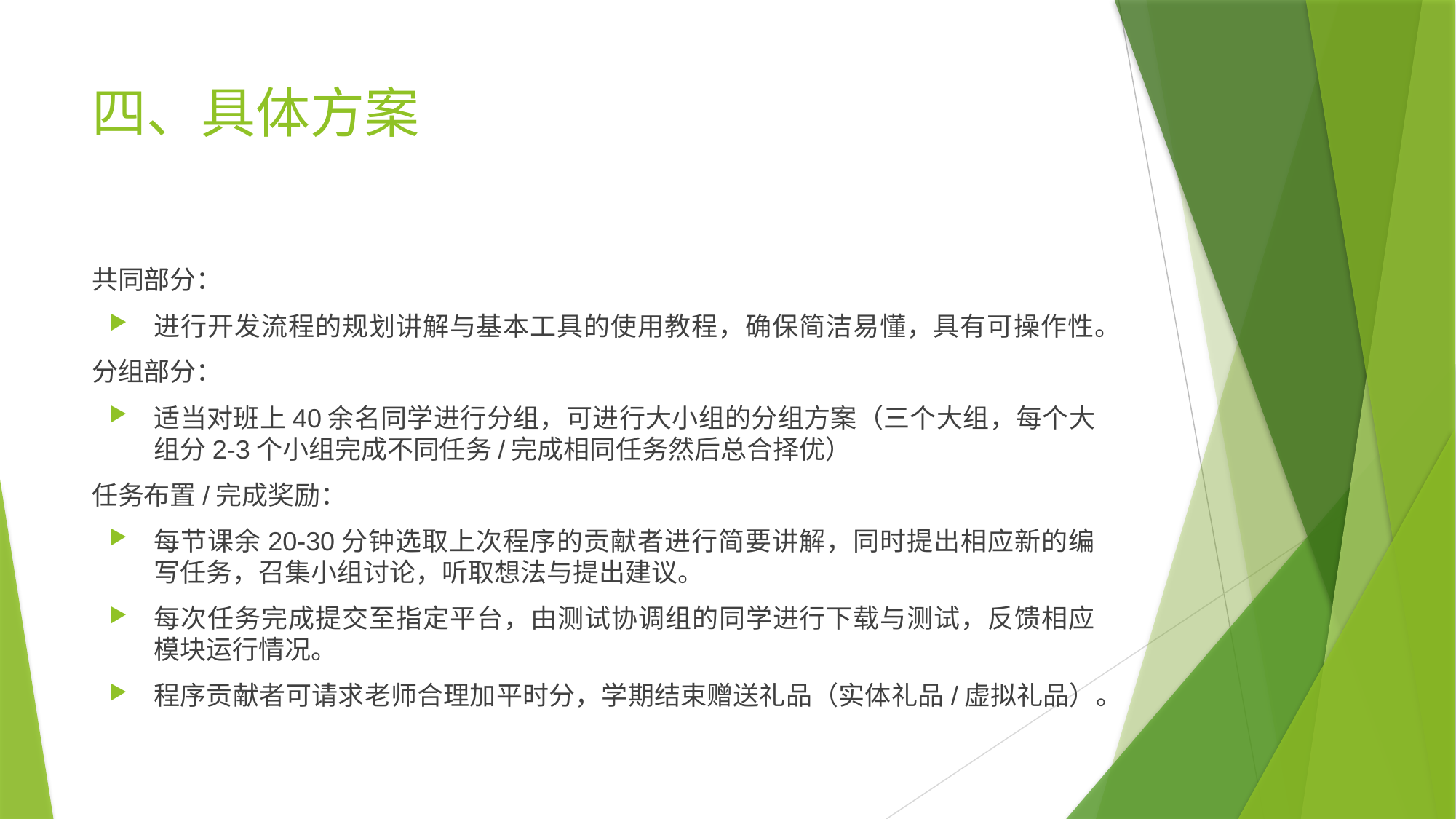

# 四、具体方案
共同部分：
进行开发流程的规划讲解与基本工具的使用教程，确保简洁易懂，具有可操作性。
分组部分：
适当对班上40余名同学进行分组，可进行大小组的分组方案（三个大组，每个大组分2-3个小组完成不同任务/完成相同任务然后总合择优）
任务布置/完成奖励：
每节课余20-30分钟选取上次程序的贡献者进行简要讲解，同时提出相应新的编写任务，召集小组讨论，听取想法与提出建议。
每次任务完成提交至指定平台，由测试协调组的同学进行下载与测试，反馈相应模块运行情况。
程序贡献者可请求老师合理加平时分，学期结束赠送礼品（实体礼品/虚拟礼品）。